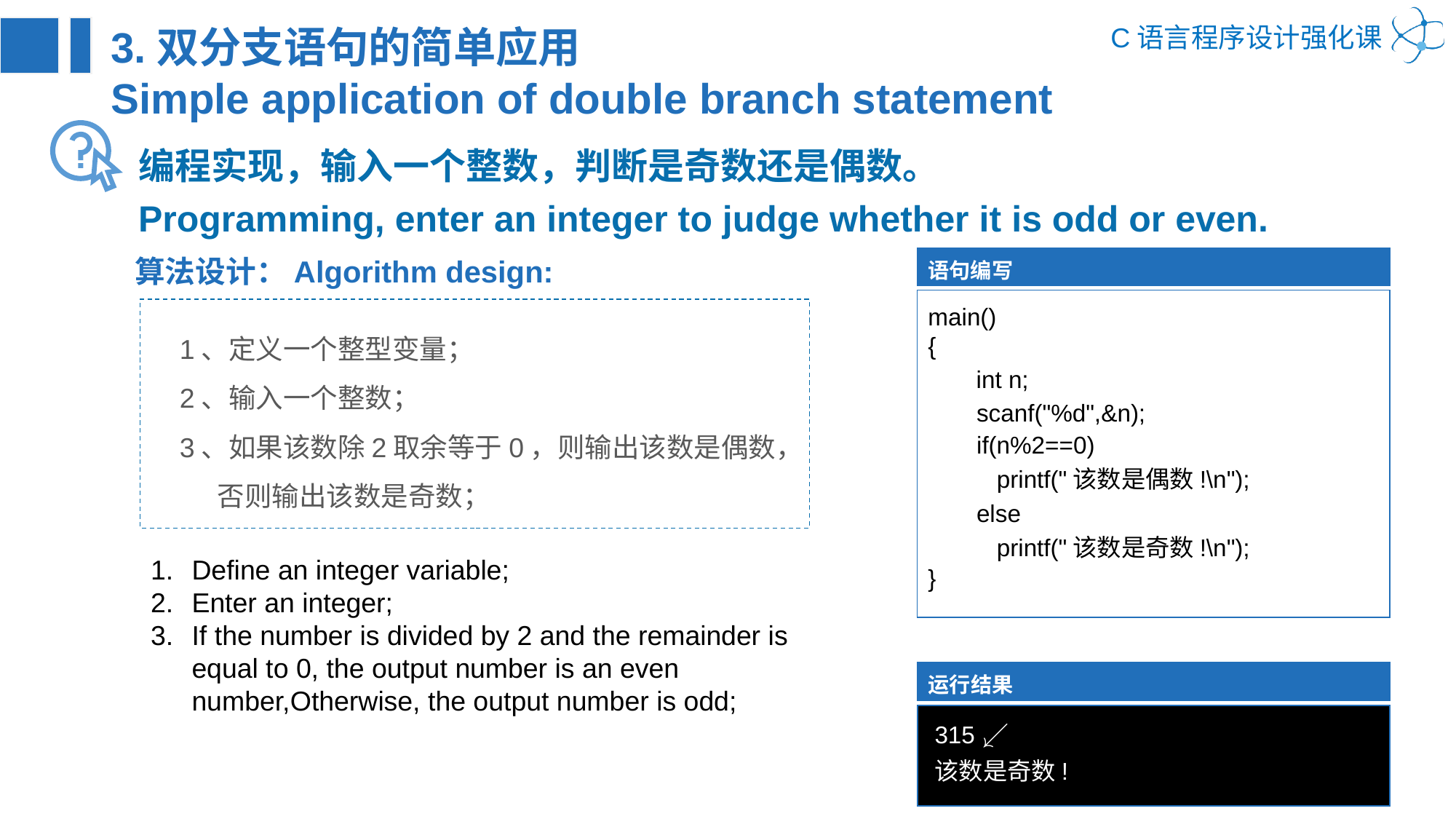

3.双分支语句的简单应用
Simple application of double branch statement

编程实现，输入一个整数，判断是奇数还是偶数。
Programming, enter an integer to judge whether it is odd or even.
算法设计：Algorithm design:

语句编写

main()
{

}

1、定义一个整型变量；
2、输入一个整数；
3、如果该数除2取余等于0，则输出该数是偶数，
     否则输出该数是奇数；
int n;
scanf("%d",&n);
if(n%2==0)
   printf("该数是偶数!\n");
else
   printf("该数是奇数!\n");
Define an integer variable;
Enter an integer;
If the number is divided by 2 and the remainder is equal to 0, the output number is an even number,Otherwise, the output number is odd;

运行结果

315 ↙
该数是奇数!